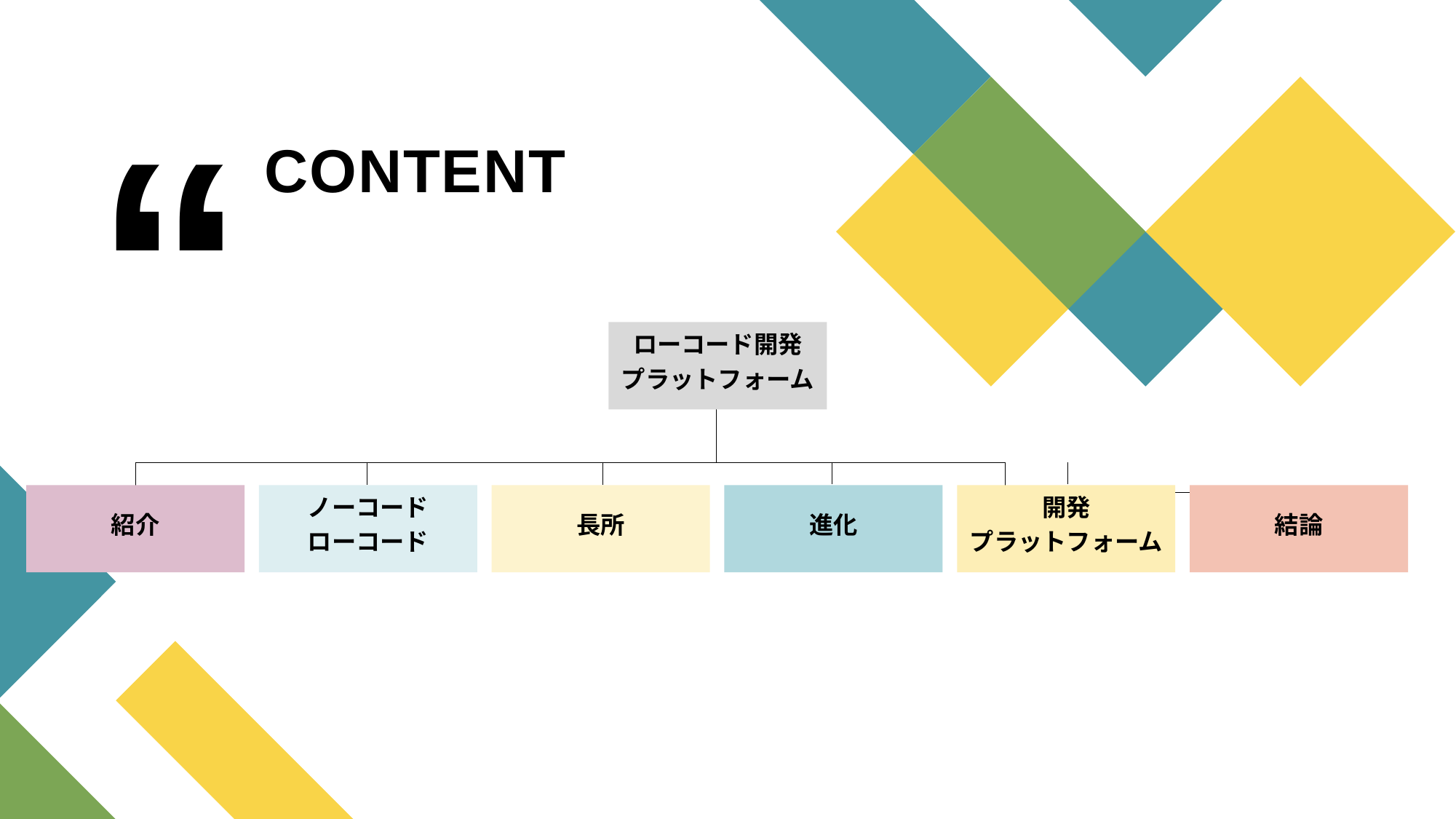

# CONTENT
ローコード開発
プラットフォーム
紹介
ノーコード
ローコード
長所
進化
開発
プラットフォーム
結論